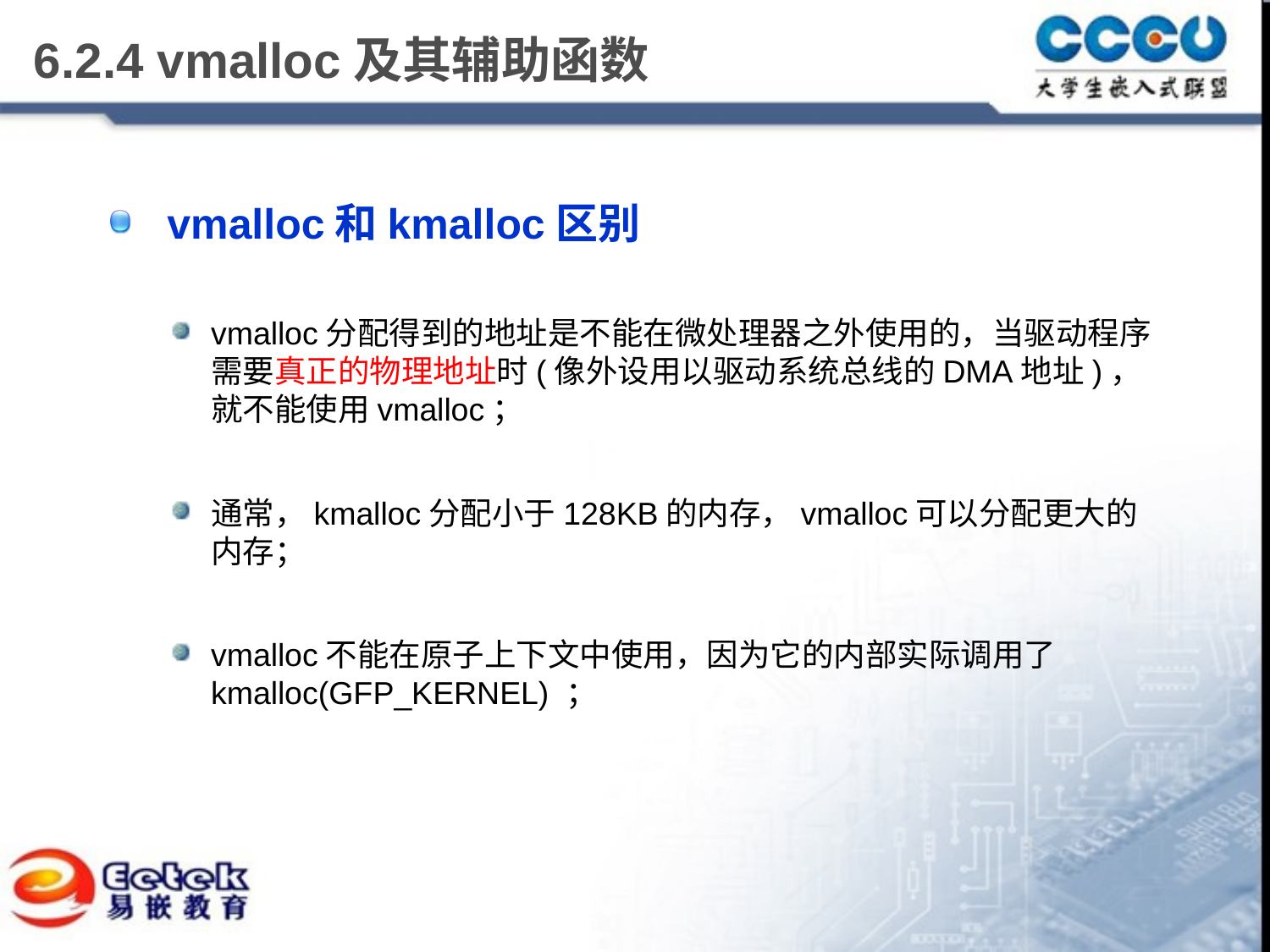

# 6.2.4 vmalloc及其辅助函数
 vmalloc和kmalloc区别

vmalloc分配得到的地址是不能在微处理器之外使用的，当驱动程序需要真正的物理地址时(像外设用以驱动系统总线的DMA地址)，就不能使用vmalloc；

通常，kmalloc分配小于128KB的内存，vmalloc可以分配更大的内存；

vmalloc不能在原子上下文中使用，因为它的内部实际调用了kmalloc(GFP_KERNEL) ；